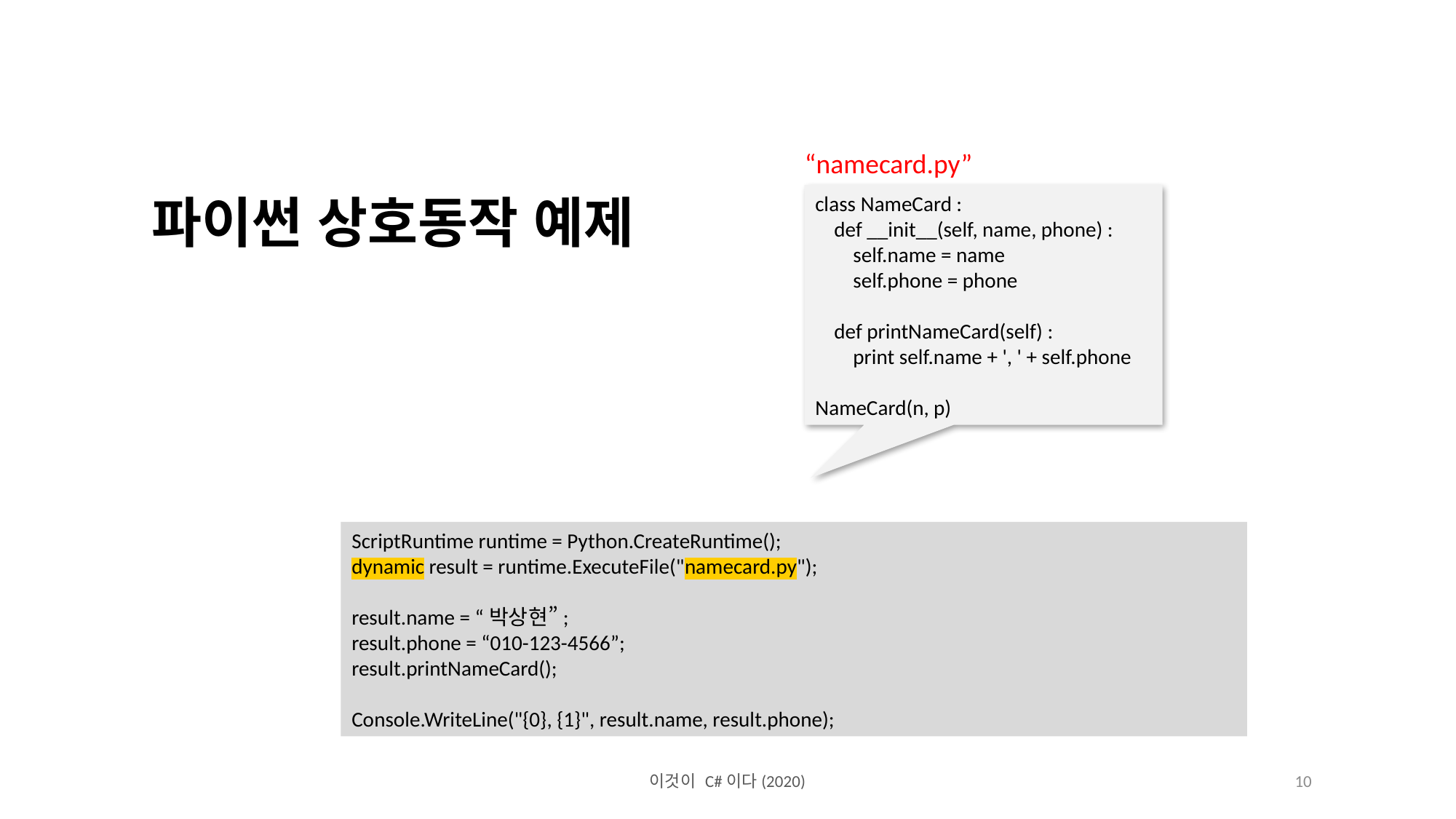

“namecard.py”
파이썬 상호동작 예제
class NameCard :
    def __init__(self, name, phone) :
        self.name = name
        self.phone = phone

    def printNameCard(self) :
        print self.name + ', ' + self.phone

NameCard(n, p)
ScriptRuntime runtime = Python.CreateRuntime();
dynamic result = runtime.ExecuteFile("namecard.py");

result.name = “박상현”;
result.phone = “010-123-4566”;
result.printNameCard();

Console.WriteLine("{0}, {1}", result.name, result.phone);
이것이 C#이다(2020)
10